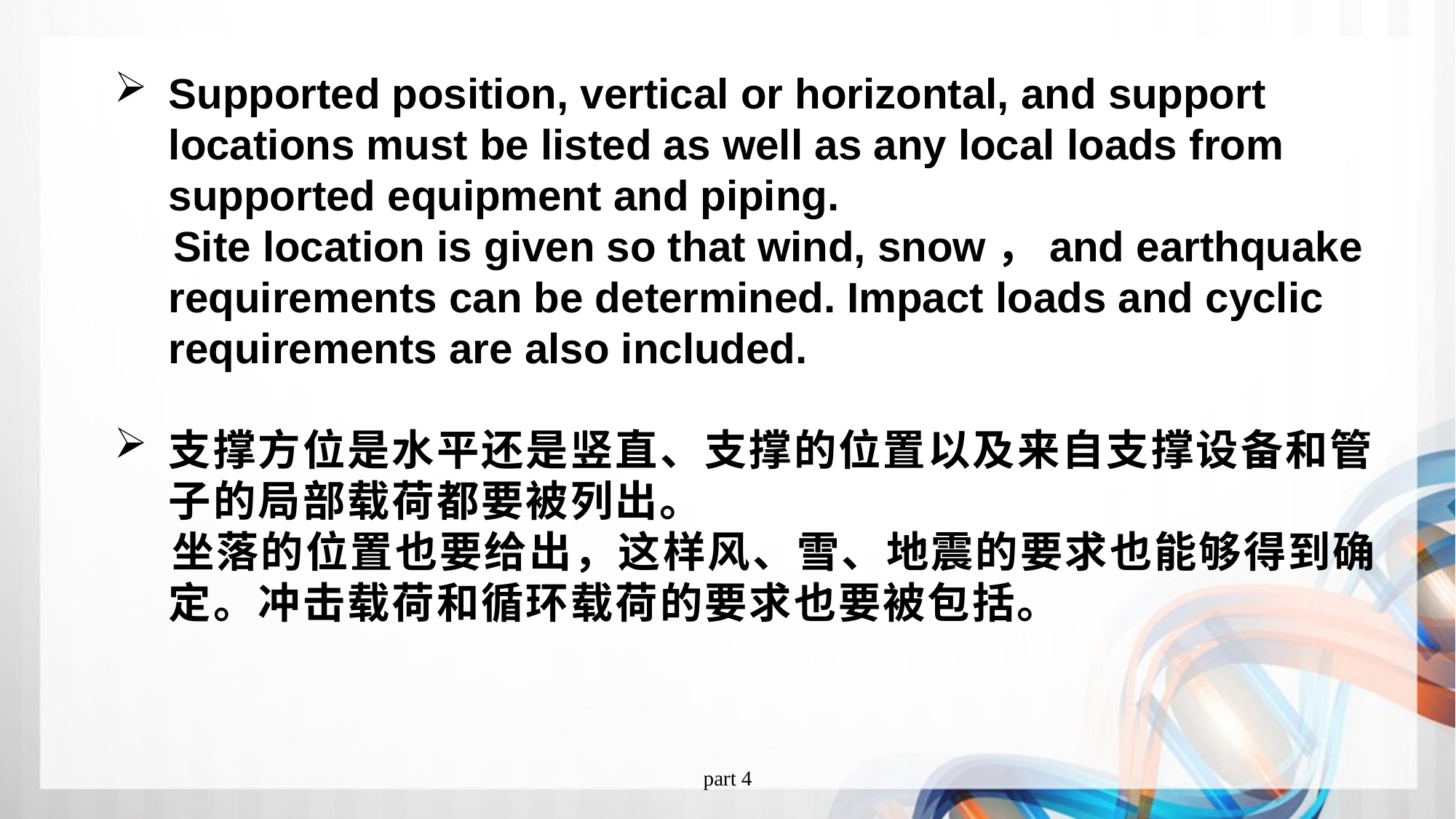

Supported position, vertical or horizontal, and support locations must be listed as well as any local loads from supported equipment and piping.
     Site location is given so that wind, snow，and earthquake requirements can be determined. Impact loads and cyclic requirements are also included.

支撑方位是水平还是竖直、支撑的位置以及来自支撑设备和管子的局部载荷都要被列出。
    坐落的位置也要给出，这样风、雪、地震的要求也能够得到确定。冲击载荷和循环载荷的要求也要被包括。
part 4